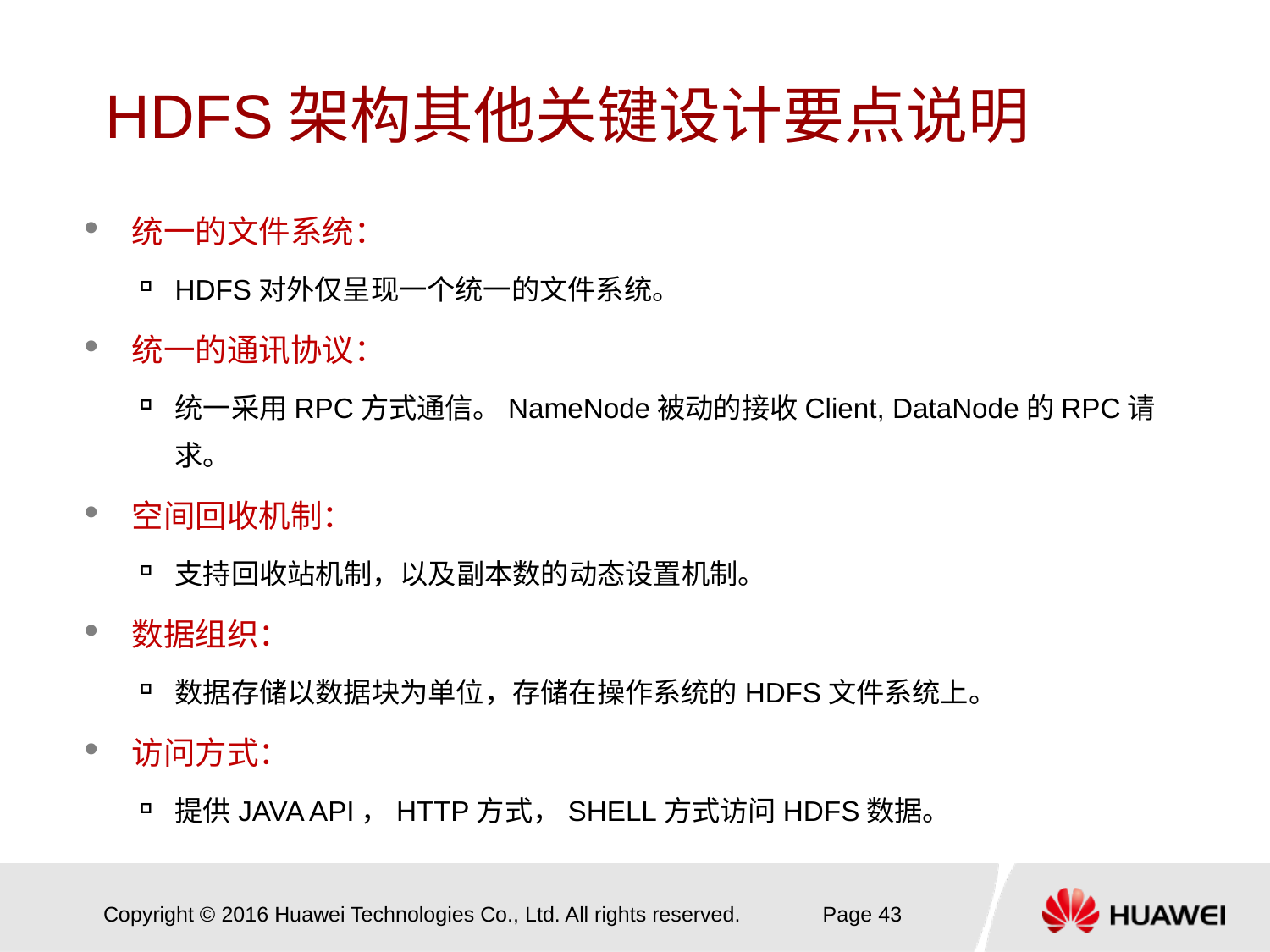

# HDFS架构其他关键设计要点说明
统一的文件系统：
HDFS对外仅呈现一个统一的文件系统。
统一的通讯协议：
统一采用RPC方式通信。NameNode被动的接收Client, DataNode的RPC请求。
空间回收机制：
支持回收站机制，以及副本数的动态设置机制。
数据组织：
数据存储以数据块为单位，存储在操作系统的HDFS文件系统上。
访问方式：
提供JAVA API，HTTP方式，SHELL方式访问HDFS数据。